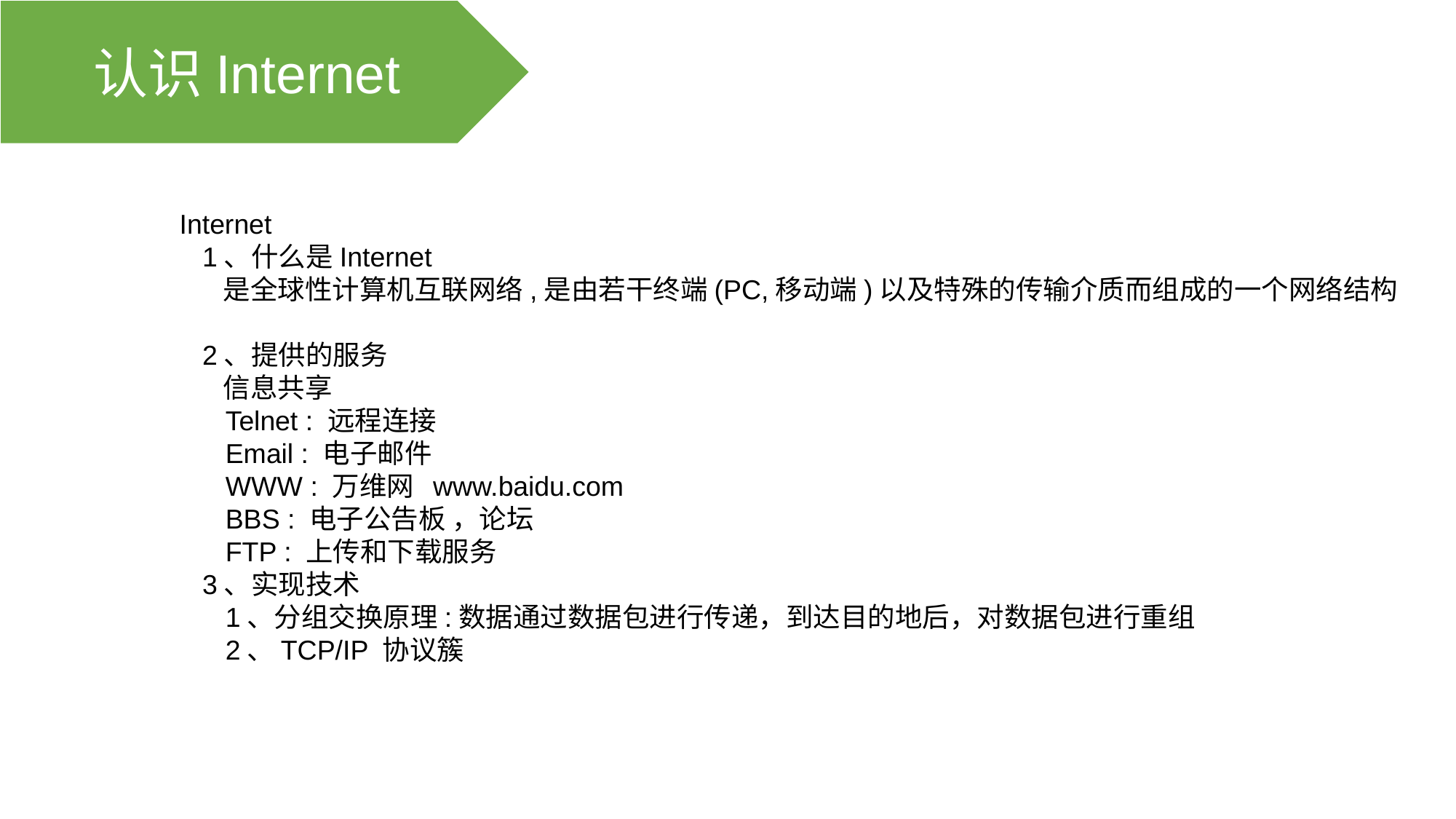

认识Internet
Internet
   1、什么是Internet
      是全球性计算机互联网络,是由若干终端(PC,移动端)以及特殊的传输介质而组成的一个网络结构

   2、提供的服务
      信息共享
      Telnet : 远程连接
      Email : 电子邮件
      WWW : 万维网  www.baidu.com
      BBS : 电子公告板 ，论坛
      FTP : 上传和下载服务
   3、实现技术
      1、分组交换原理:数据通过数据包进行传递，到达目的地后，对数据包进行重组
      2、TCP/IP 协议簇